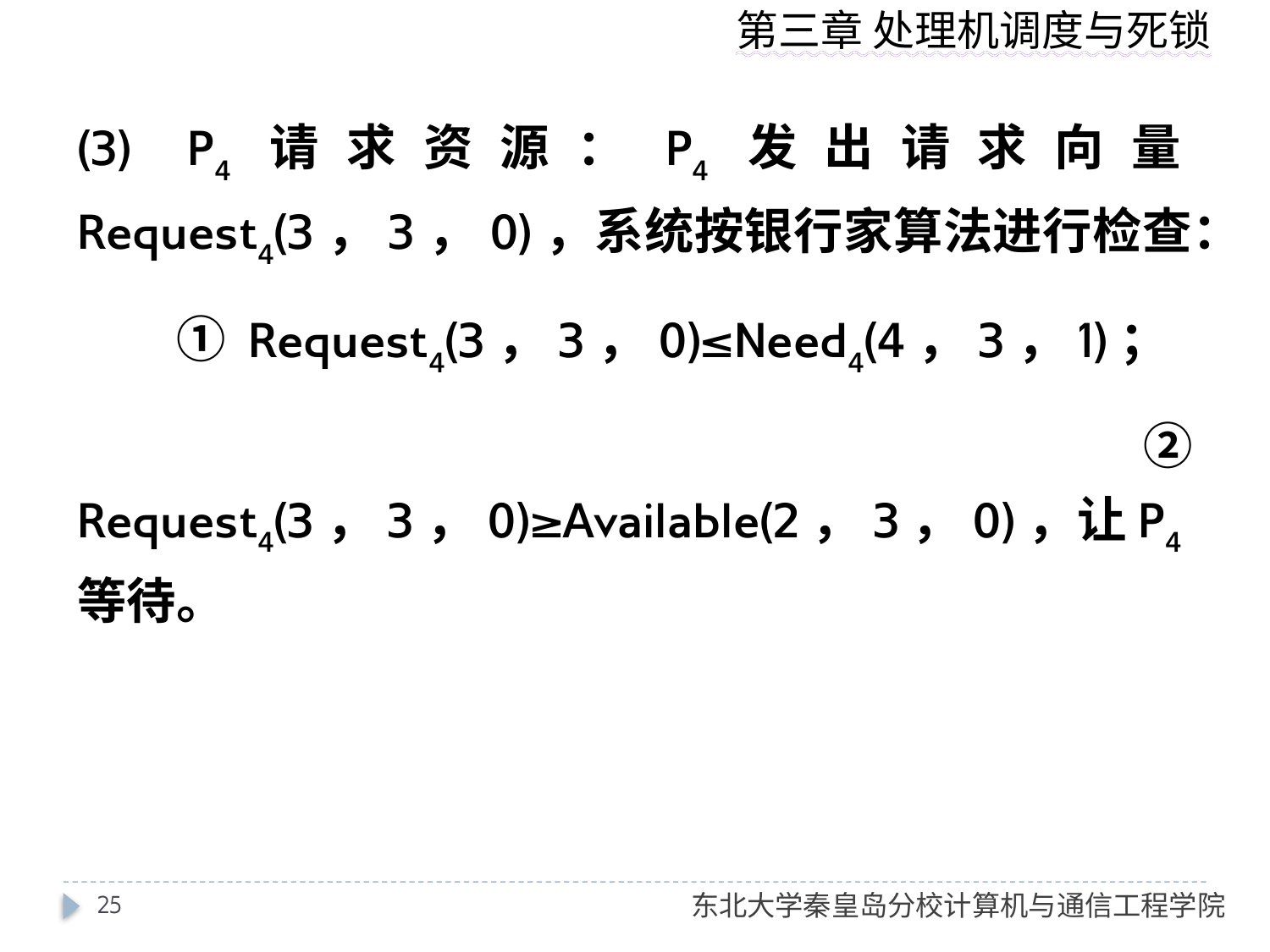

(3)  P4请求资源：P4发出请求向量Request4(3，3，0)，系统按银行家算法进行检查：
　　① Request4(3，3，0)≤Need4(4，3，1)；
　　② Request4(3，3，0)≥Available(2，3，0)，让P4等待。

25